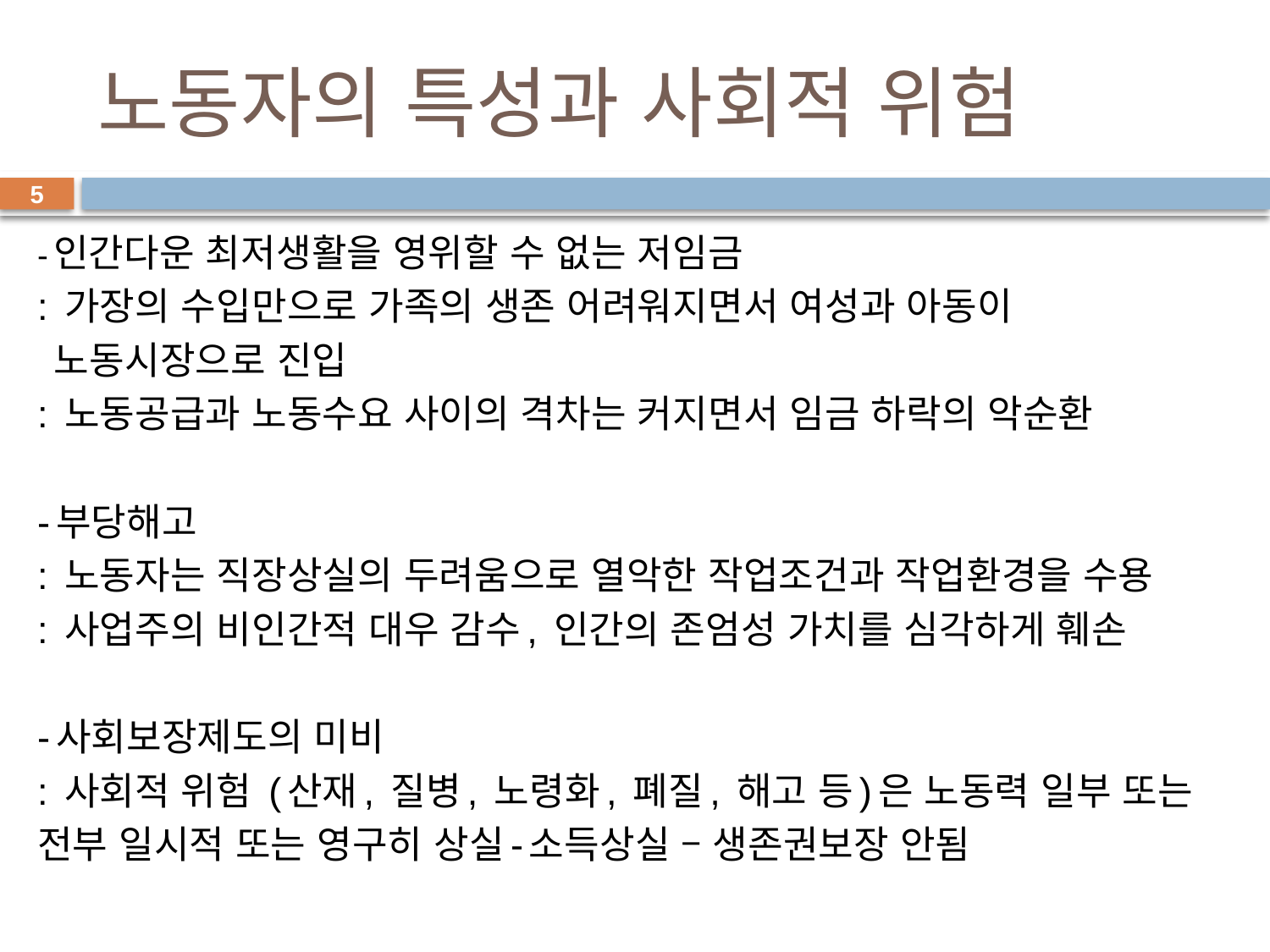

# 노동자의 특성과 사회적 위험
5
-인간다운 최저생활을 영위할 수 없는 저임금
: 가장의 수입만으로 가족의 생존 어려워지면서 여성과 아동이
 노동시장으로 진입
: 노동공급과 노동수요 사이의 격차는 커지면서 임금 하락의 악순환

-부당해고
: 노동자는 직장상실의 두려움으로 열악한 작업조건과 작업환경을 수용
: 사업주의 비인간적 대우 감수, 인간의 존엄성 가치를 심각하게 훼손

-사회보장제도의 미비
: 사회적 위험 (산재, 질병, 노령화, 폐질, 해고 등)은 노동력 일부 또는
전부 일시적 또는 영구히 상실-소득상실 – 생존권보장 안됨